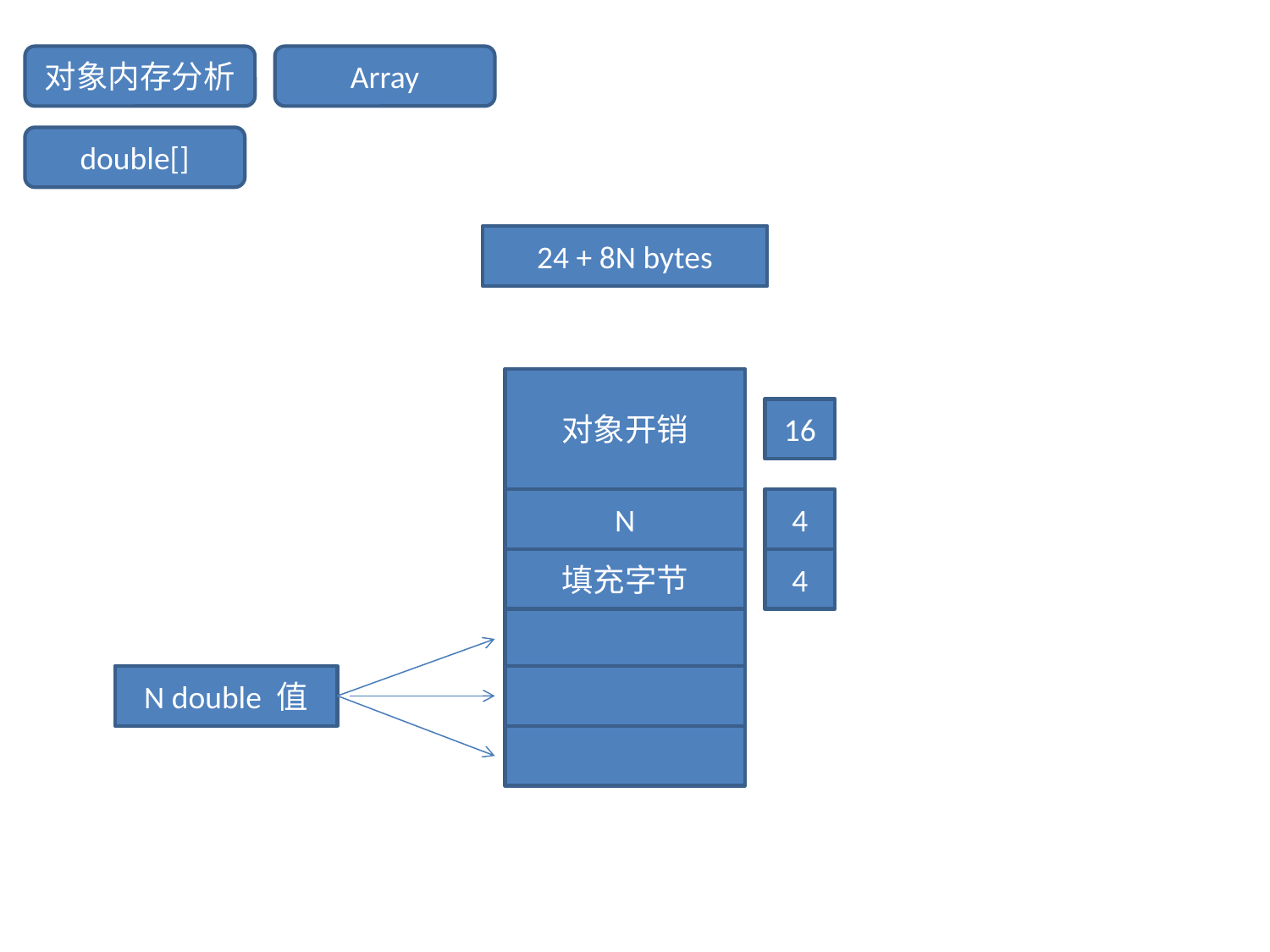

对象内存分析
Array
double[]
24 + 8N bytes
对象开销
16
N
4
填充字节
4

N double 值